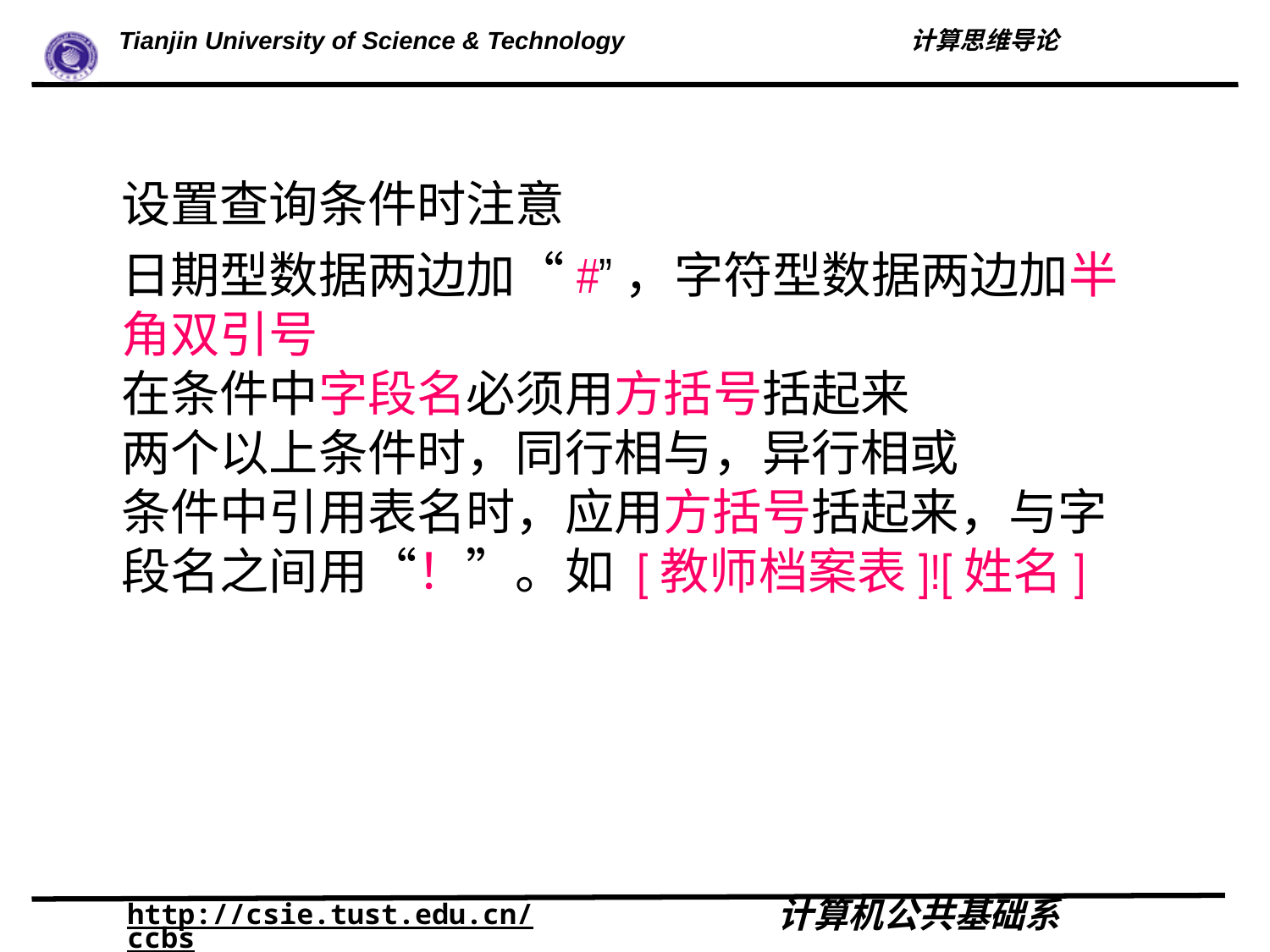

设置查询条件时注意
日期型数据两边加“#”，字符型数据两边加半角双引号
在条件中字段名必须用方括号括起来
两个以上条件时，同行相与，异行相或
条件中引用表名时，应用方括号括起来，与字段名之间用“！”。如 [教师档案表]![姓名]